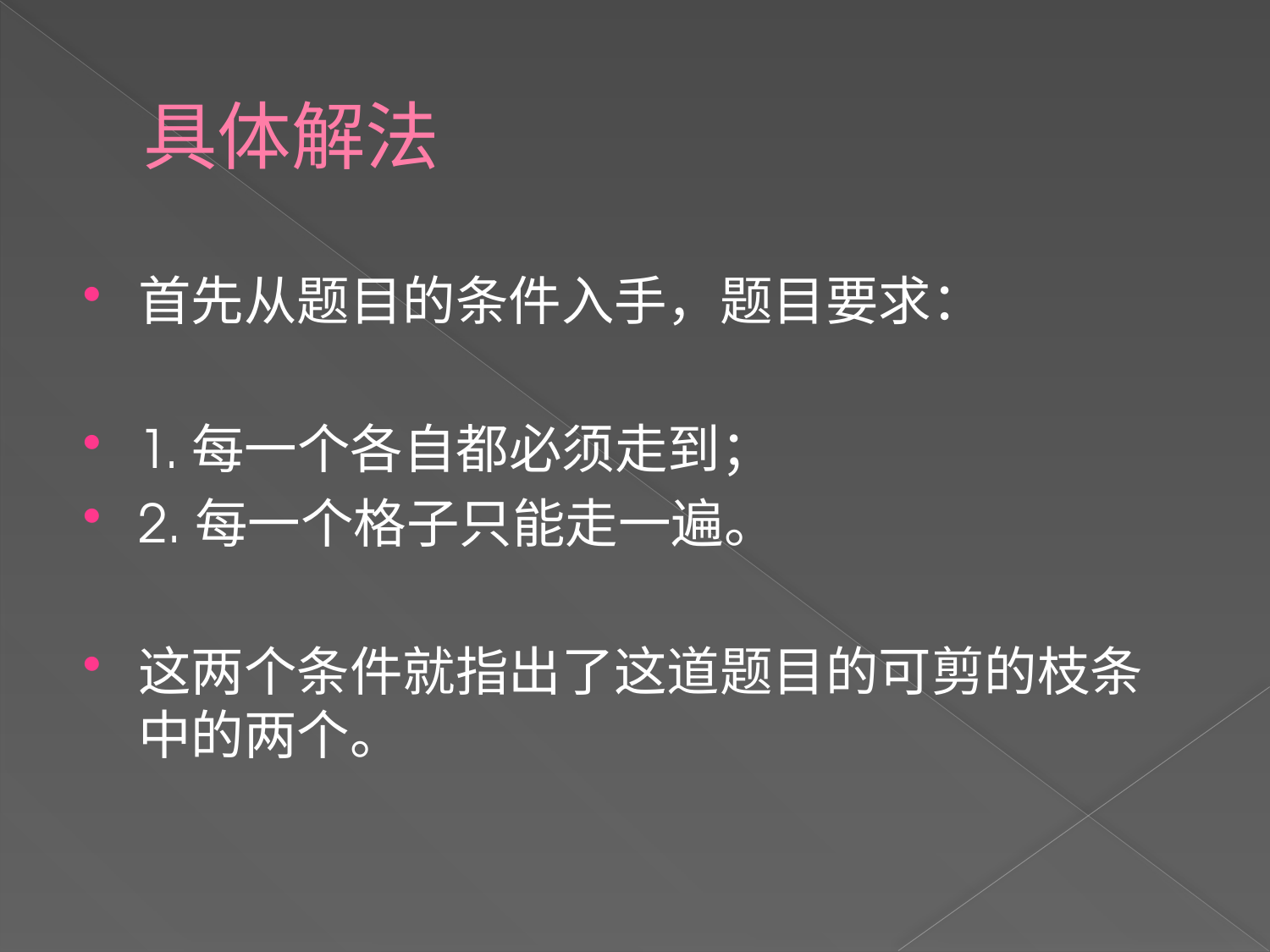

# 具体解法
首先从题目的条件入手，题目要求：

1.每一个各自都必须走到；
2.每一个格子只能走一遍。

这两个条件就指出了这道题目的可剪的枝条中的两个。